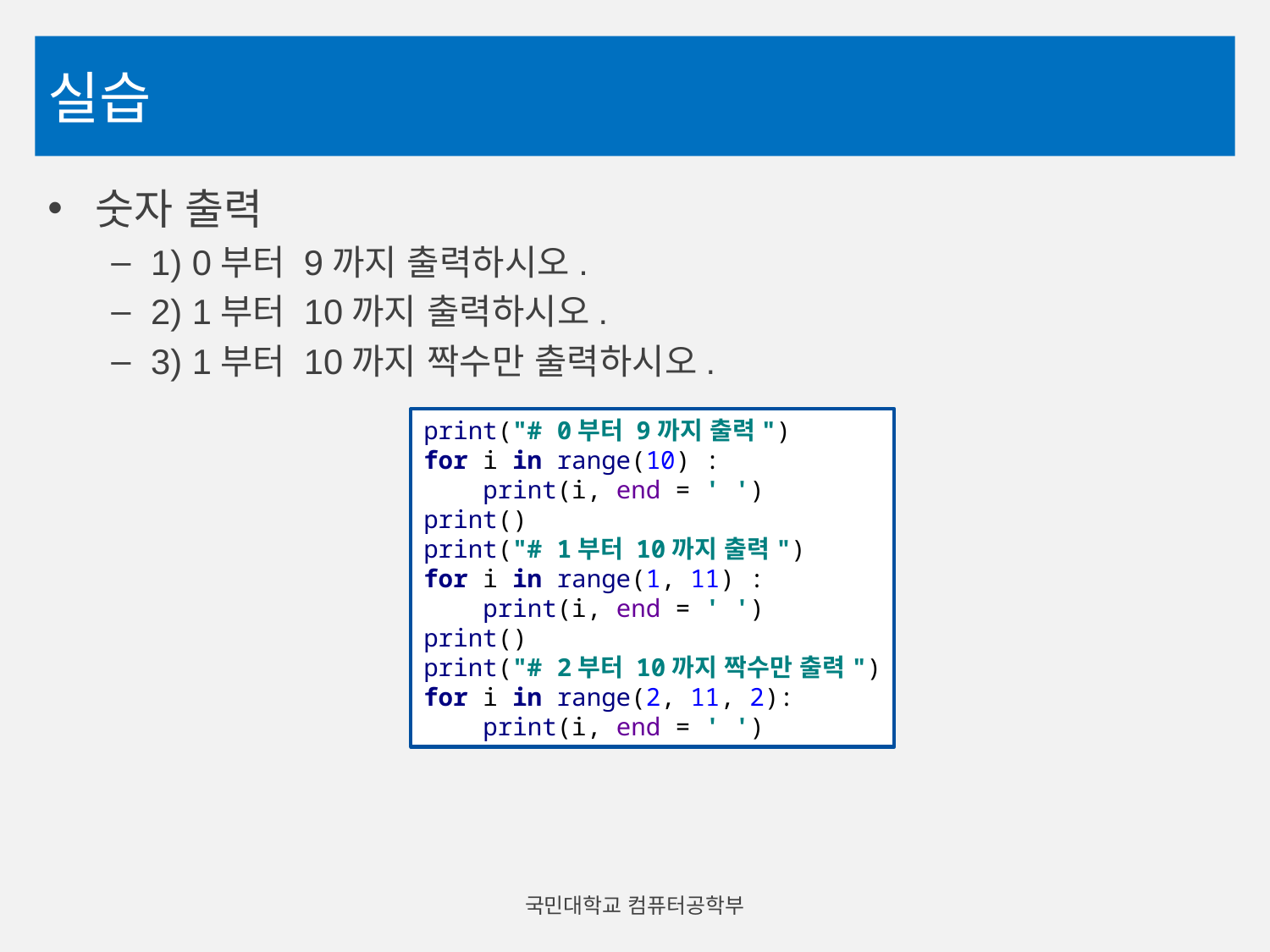

# 실습
숫자 출력
1) 0부터 9까지 출력하시오.
2) 1부터 10까지 출력하시오.
3) 1부터 10까지 짝수만 출력하시오.
print("# 0부터 9까지 출력")
for i in range(10) :
    print(i, end = ' ')
print()
print("# 1부터 10까지 출력")
for i in range(1, 11) :
    print(i, end = ' ')
print()
print("# 2부터 10까지 짝수만 출력")
for i in range(2, 11, 2):
    print(i, end = ' ')
국민대학교 컴퓨터공학부